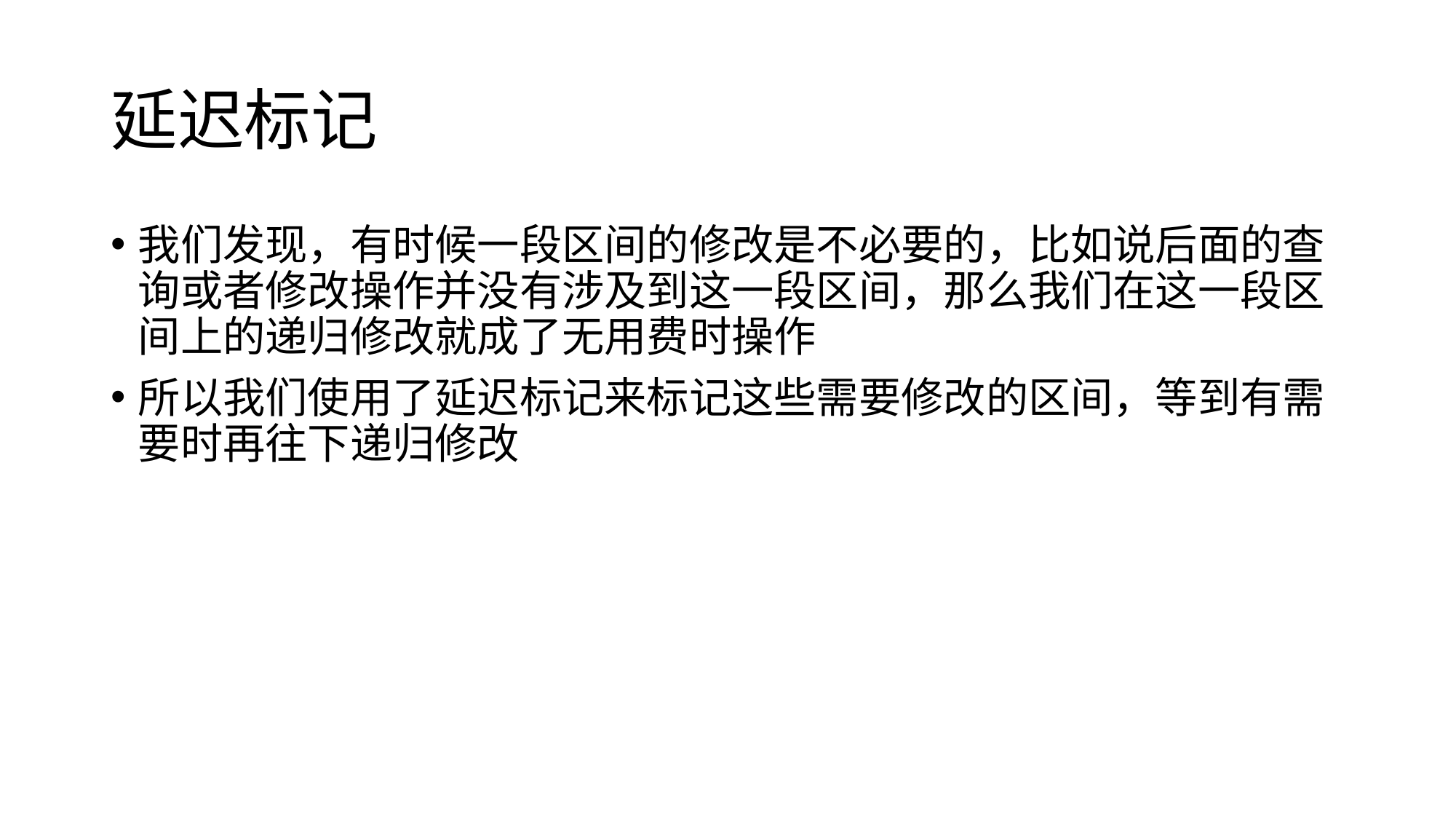

# 延迟标记
我们发现，有时候一段区间的修改是不必要的，比如说后面的查询或者修改操作并没有涉及到这一段区间，那么我们在这一段区间上的递归修改就成了无用费时操作
所以我们使用了延迟标记来标记这些需要修改的区间，等到有需要时再往下递归修改